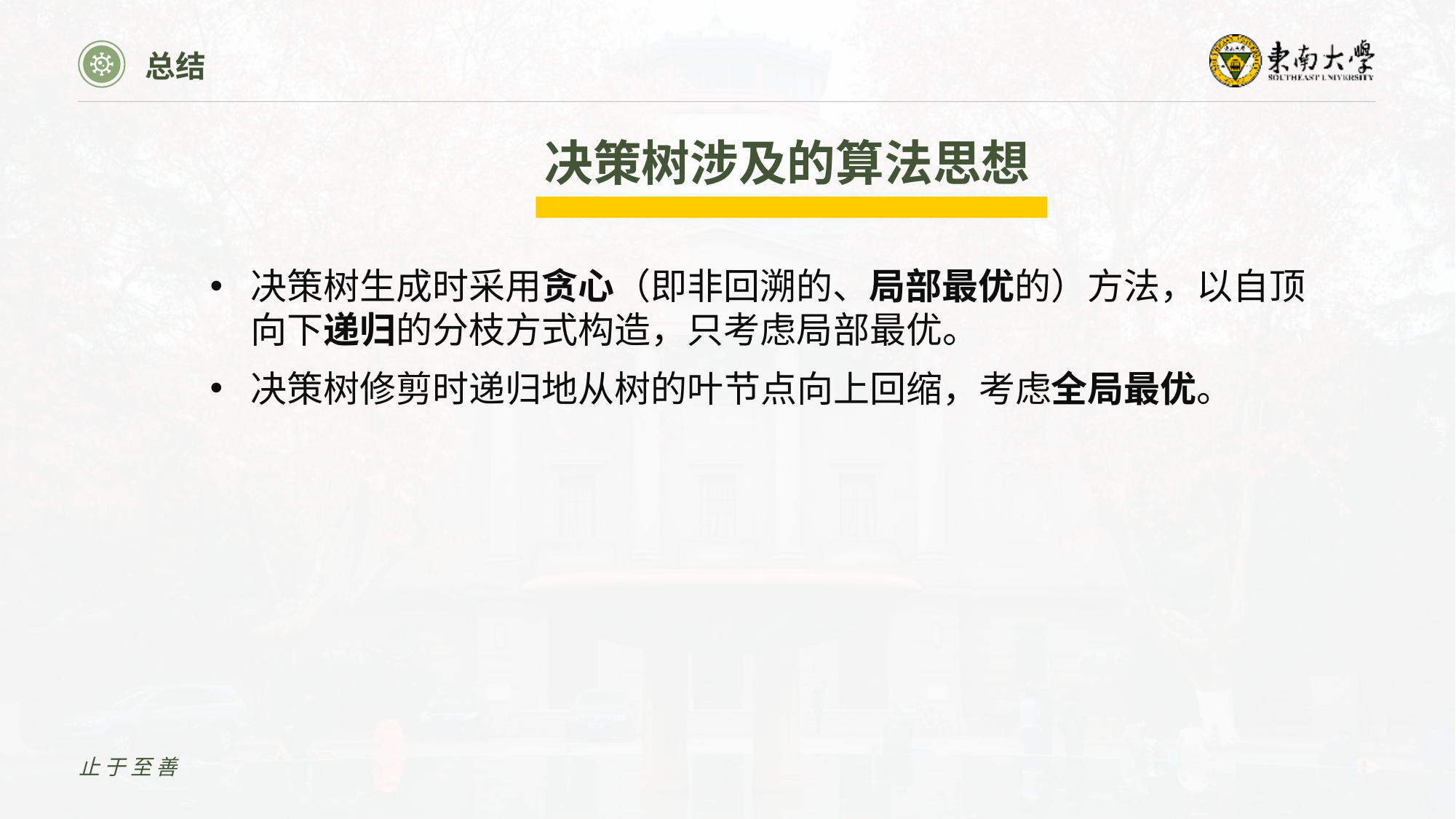

总结
决策树涉及的算法思想

决策树生成时采用贪心（即非回溯的、局部最优的）方法，以自顶向下递归的分枝方式构造，只考虑局部最优。
决策树修剪时递归地从树的叶节点向上回缩，考虑全局最优。
止于至善
14